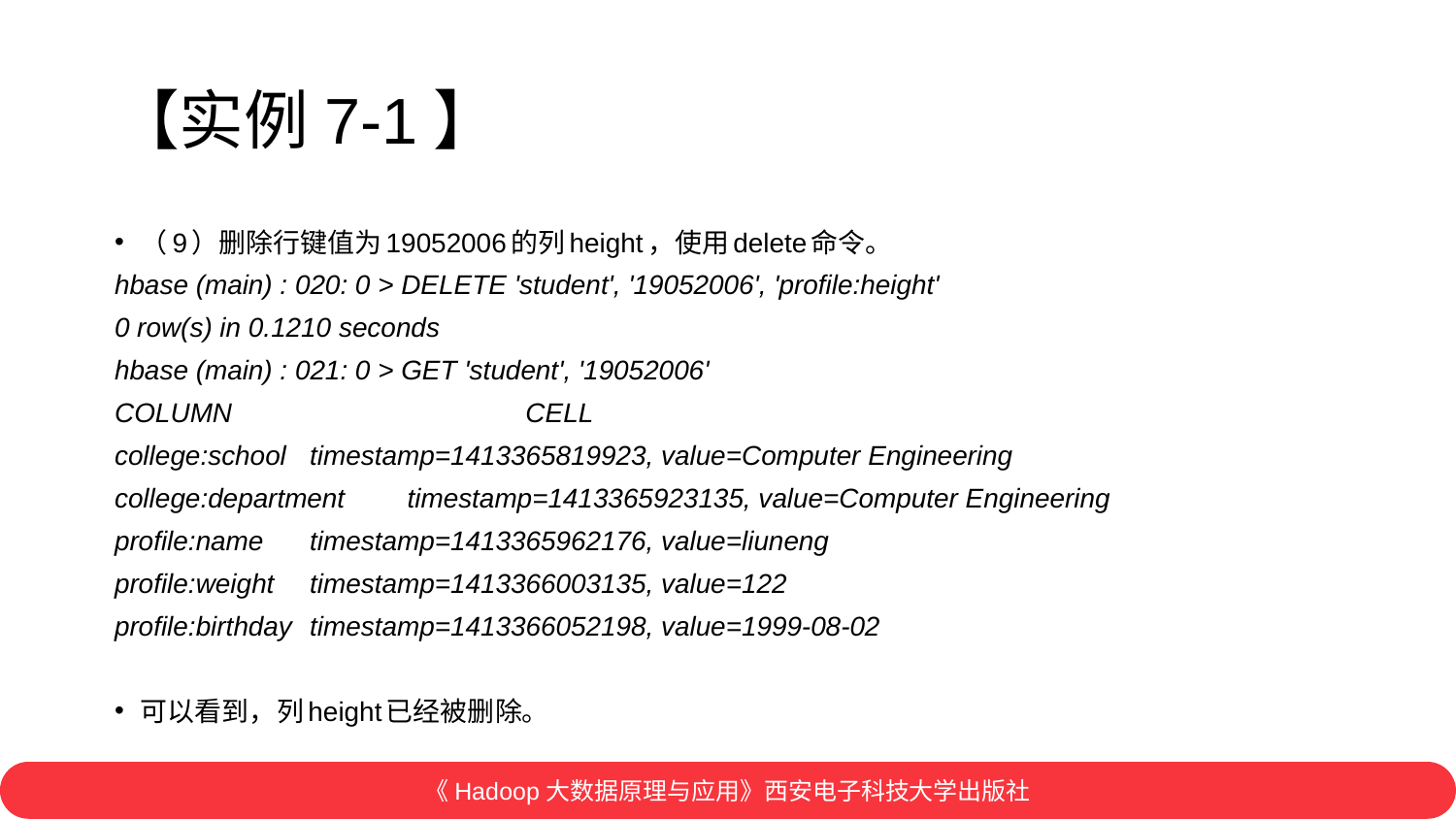

# 【实例7-1】
（9）删除行键值为19052006的列height，使用delete命令。
hbase (main) : 020: 0 > DELETE 'student', '19052006', 'profile:height'
0 row(s) in 0.1210 seconds
hbase (main) : 021: 0 > GET 'student', '19052006'
COLUMN                                       CELL
college:school 		timestamp=1413365819923, value=Computer Engineering
college:department	timestamp=1413365923135, value=Computer Engineering
profile:name		timestamp=1413365962176, value=liuneng
profile:weight		timestamp=1413366003135, value=122
profile:birthday 		timestamp=1413366052198, value=1999-08-02

可以看到，列height已经被删除。